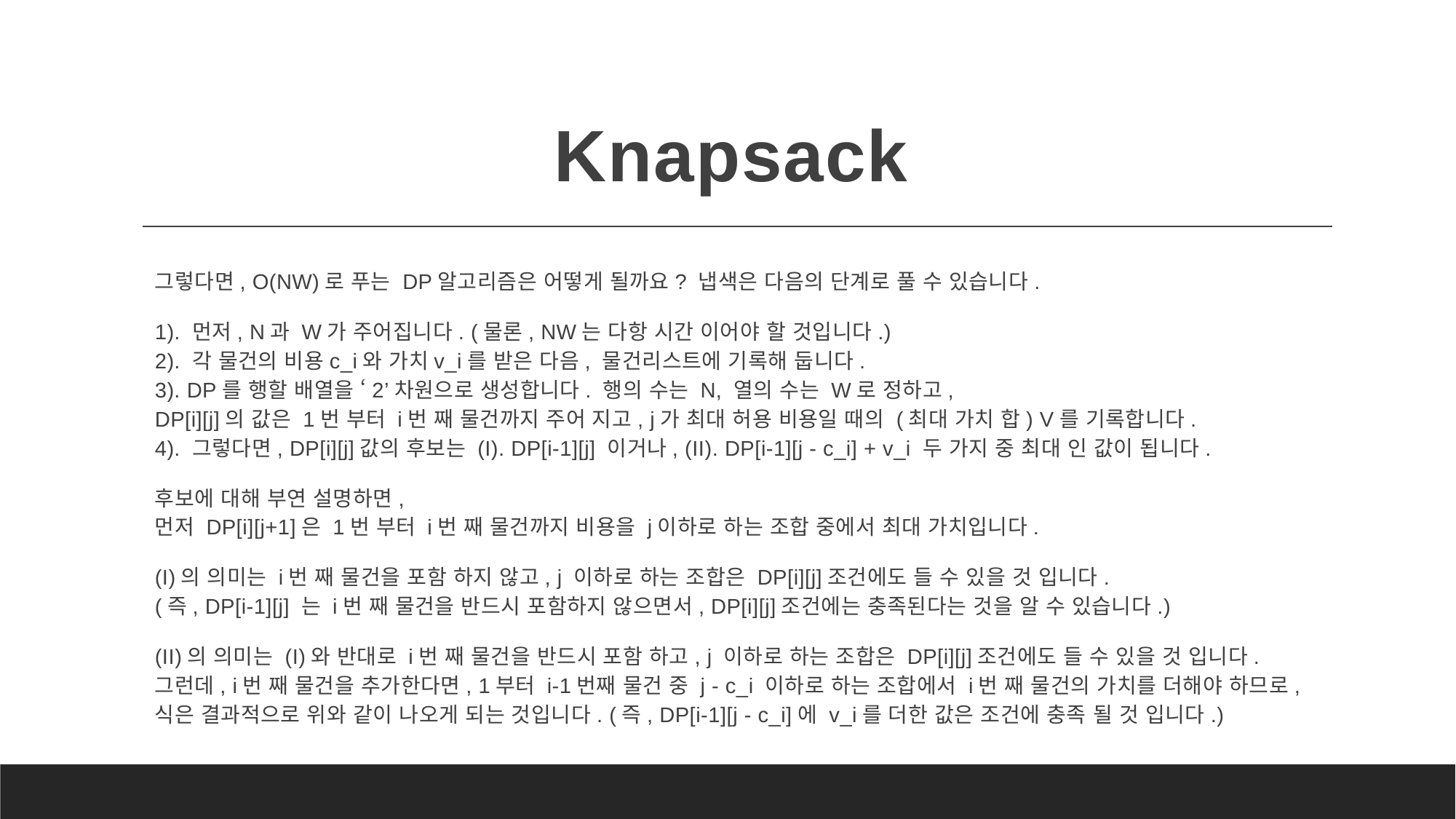

# Knapsack
그렇다면, O(NW)로 푸는 DP알고리즘은 어떻게 될까요? 냅색은 다음의 단계로 풀 수 있습니다.
1). 먼저, N과 W가 주어집니다. (물론, NW는 다항 시간 이어야 할 것입니다.)
2). 각 물건의 비용c_i와 가치v_i를 받은 다음, 물건리스트에 기록해 둡니다.
3). DP를 행할 배열을 ‘2’차원으로 생성합니다. 행의 수는 N, 열의 수는 W로 정하고,
DP[i][j]의 값은 1번 부터 i번 째 물건까지 주어 지고, j가 최대 허용 비용일 때의 (최대 가치 합) V를 기록합니다.
4). 그렇다면, DP[i][j]값의 후보는 (I). DP[i-1][j] 이거나, (II). DP[i-1][j - c_i] + v_i 두 가지 중 최대 인 값이 됩니다.
후보에 대해 부연 설명하면,
먼저 DP[i][j+1]은 1번 부터 i번 째 물건까지 비용을 j이하로 하는 조합 중에서 최대 가치입니다.
(I)의 의미는 i번 째 물건을 포함 하지 않고, j 이하로 하는 조합은 DP[i][j]조건에도 들 수 있을 것 입니다.
(즉, DP[i-1][j] 는 i번 째 물건을 반드시 포함하지 않으면서, DP[i][j]조건에는 충족된다는 것을 알 수 있습니다.)
(II)의 의미는 (I)와 반대로 i번 째 물건을 반드시 포함 하고, j 이하로 하는 조합은 DP[i][j]조건에도 들 수 있을 것 입니다.
그런데, i번 째 물건을 추가한다면, 1부터 i-1번째 물건 중 j - c_i 이하로 하는 조합에서 i번 째 물건의 가치를 더해야 하므로,
식은 결과적으로 위와 같이 나오게 되는 것입니다. (즉, DP[i-1][j - c_i]에 v_i를 더한 값은 조건에 충족 될 것 입니다.)